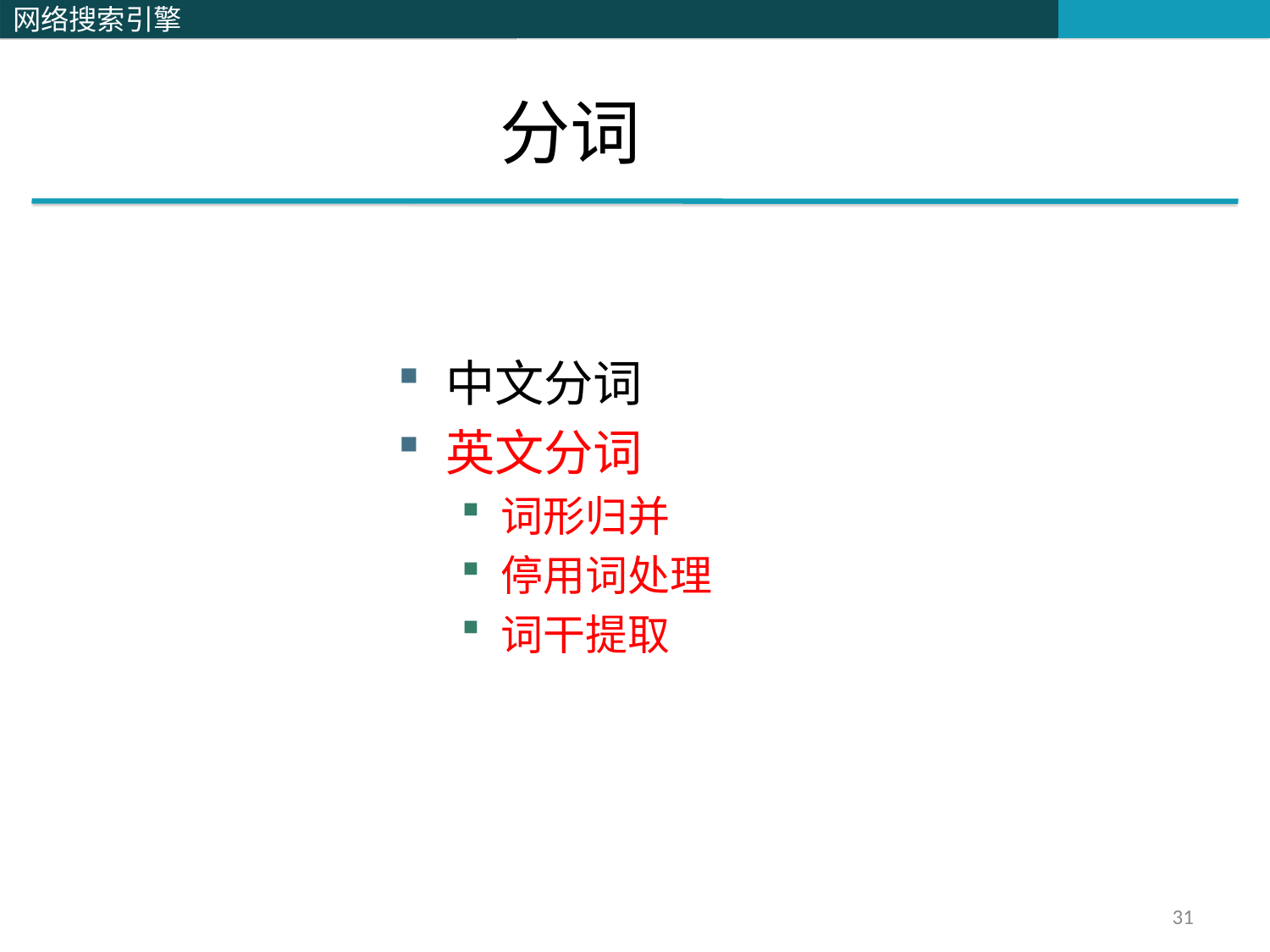

# 分词
中文分词
英文分词
词形归并
停用词处理
词干提取

31